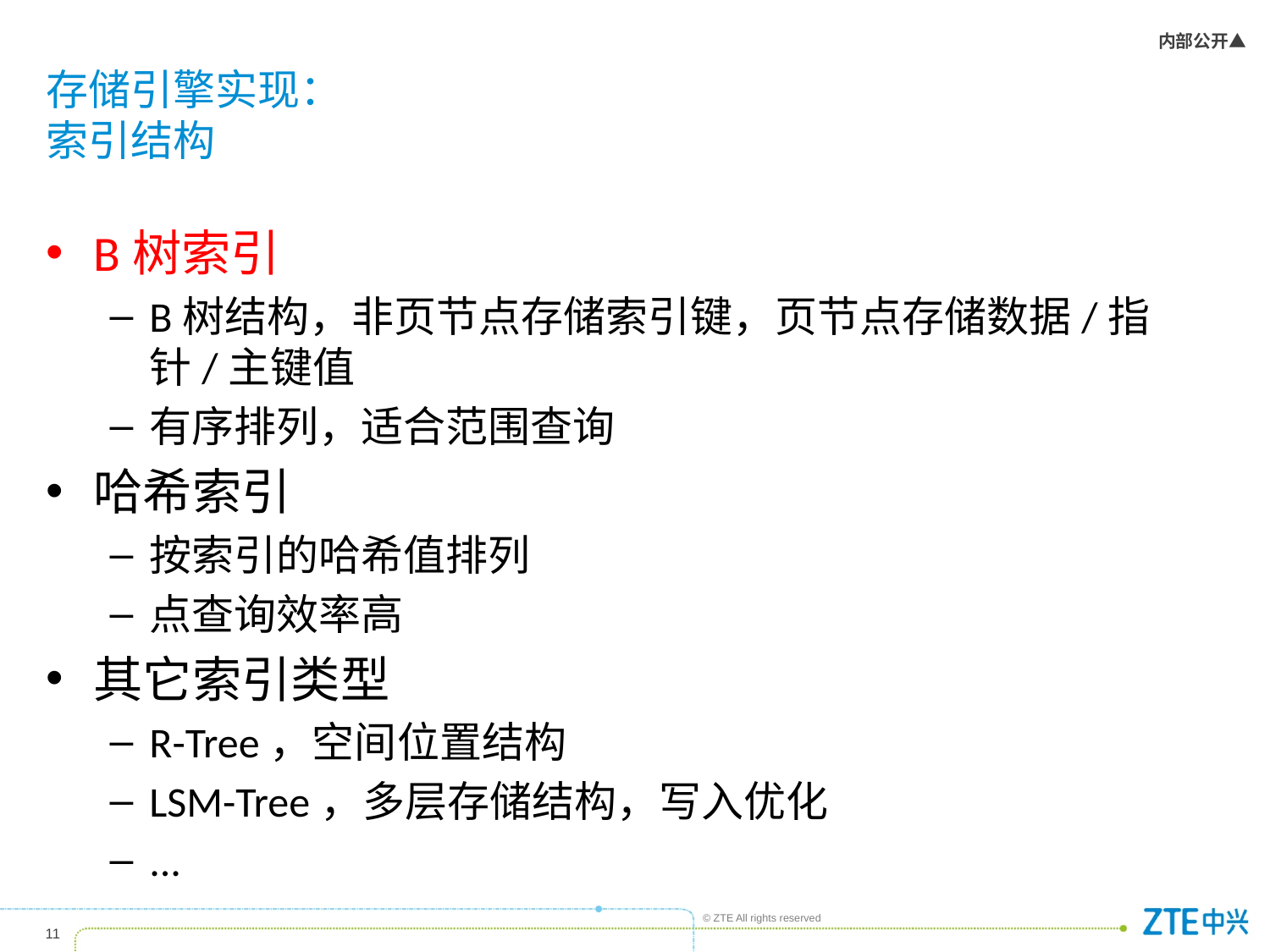

# 存储引擎实现： 索引结构
B树索引
B树结构，非页节点存储索引键，页节点存储数据/指针/主键值
有序排列，适合范围查询
哈希索引
按索引的哈希值排列
点查询效率高
其它索引类型
R-Tree，空间位置结构
LSM-Tree，多层存储结构，写入优化
...